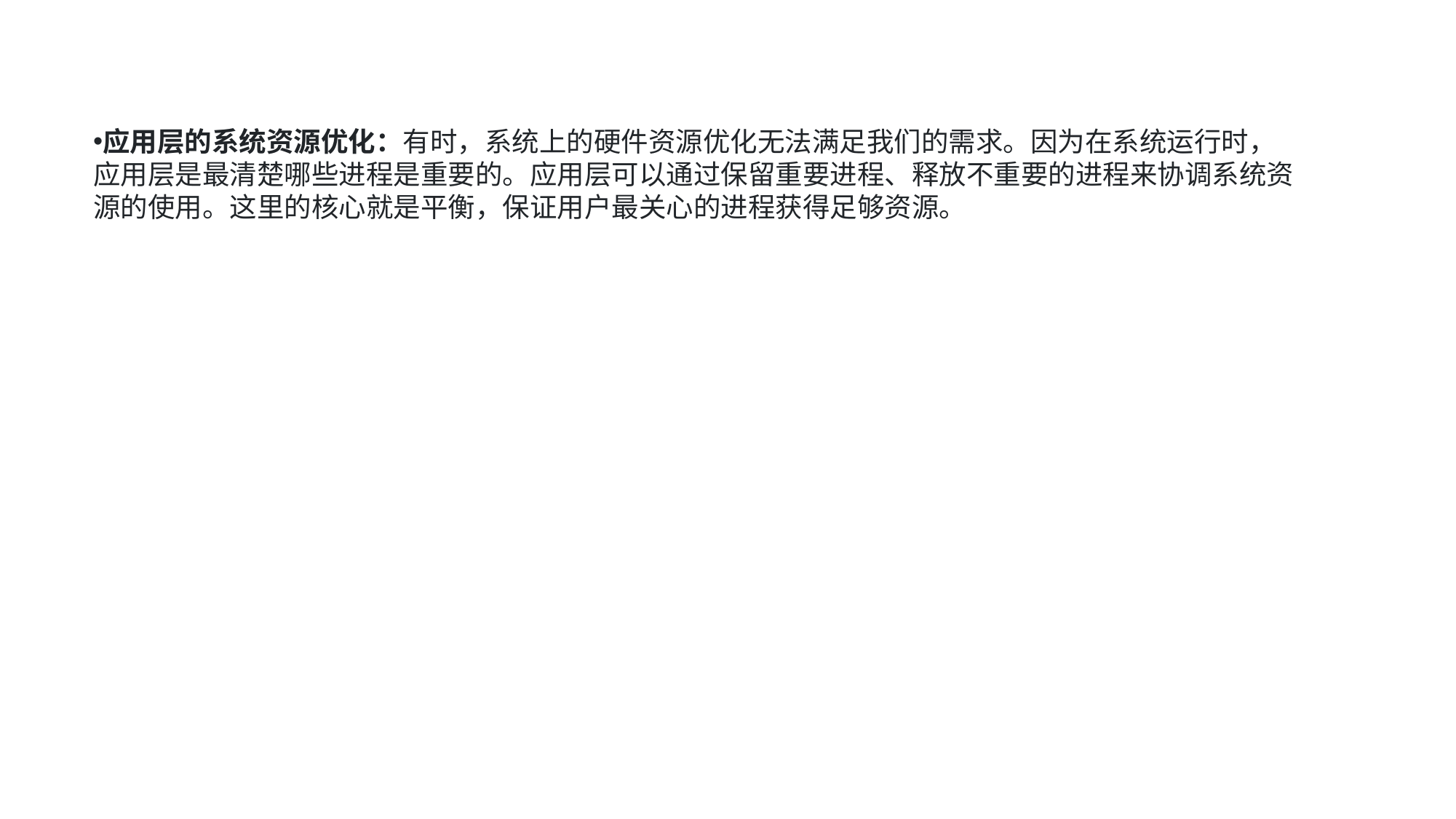

应用层的系统资源优化：有时，系统上的硬件资源优化无法满足我们的需求。因为在系统运行时，应用层是最清楚哪些进程是重要的。应用层可以通过保留重要进程、释放不重要的进程来协调系统资源的使用。这里的核心就是平衡，保证用户最关心的进程获得足够资源。